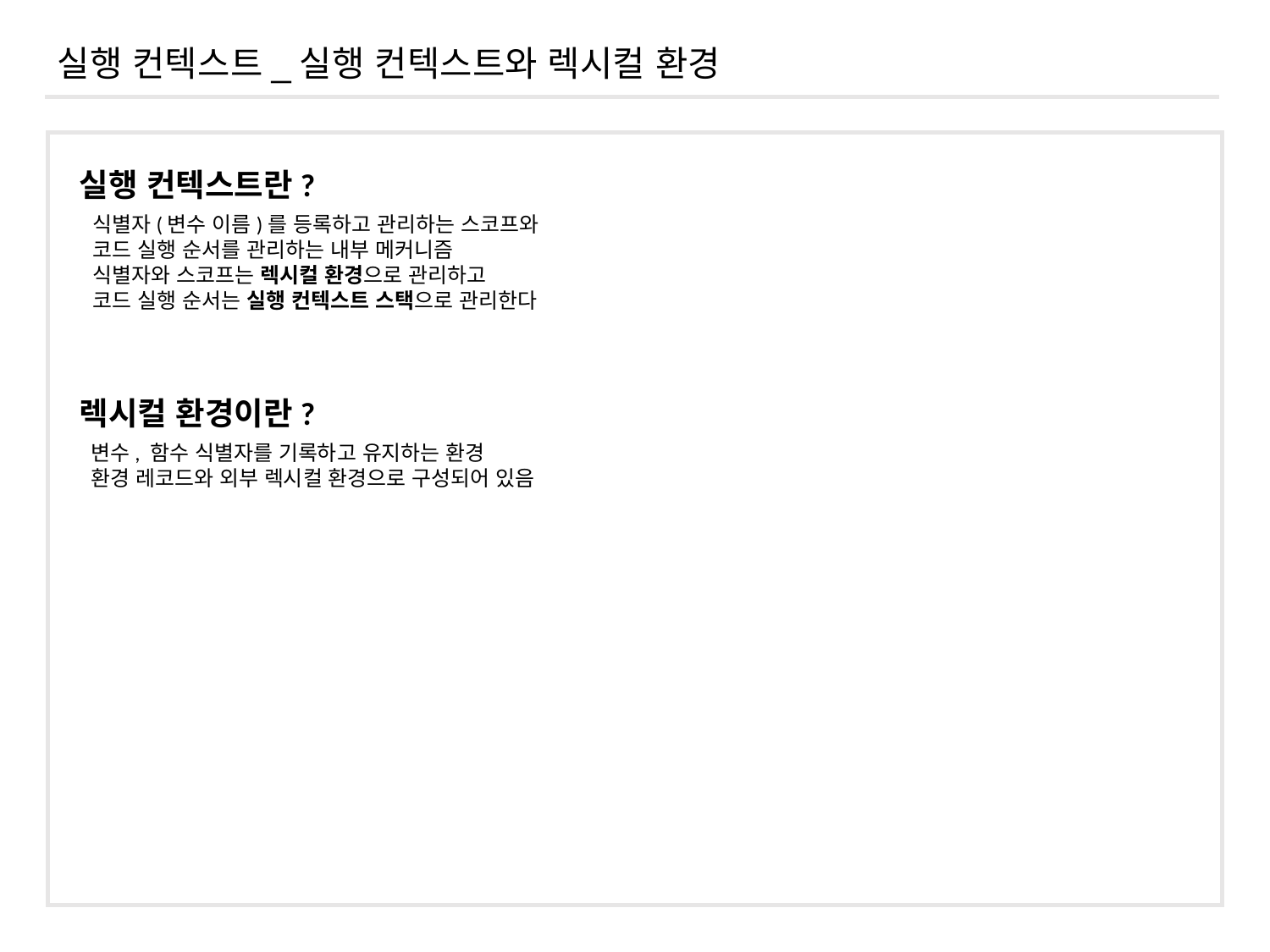

실행 컨텍스트_실행 컨텍스트와 렉시컬 환경

실행 컨텍스트란?
식별자(변수 이름)를 등록하고 관리하는 스코프와
코드 실행 순서를 관리하는 내부 메커니즘
식별자와 스코프는 렉시컬 환경으로 관리하고
코드 실행 순서는 실행 컨텍스트 스택으로 관리한다
렉시컬 환경이란?
변수, 함수 식별자를 기록하고 유지하는 환경
환경 레코드와 외부 렉시컬 환경으로 구성되어 있음